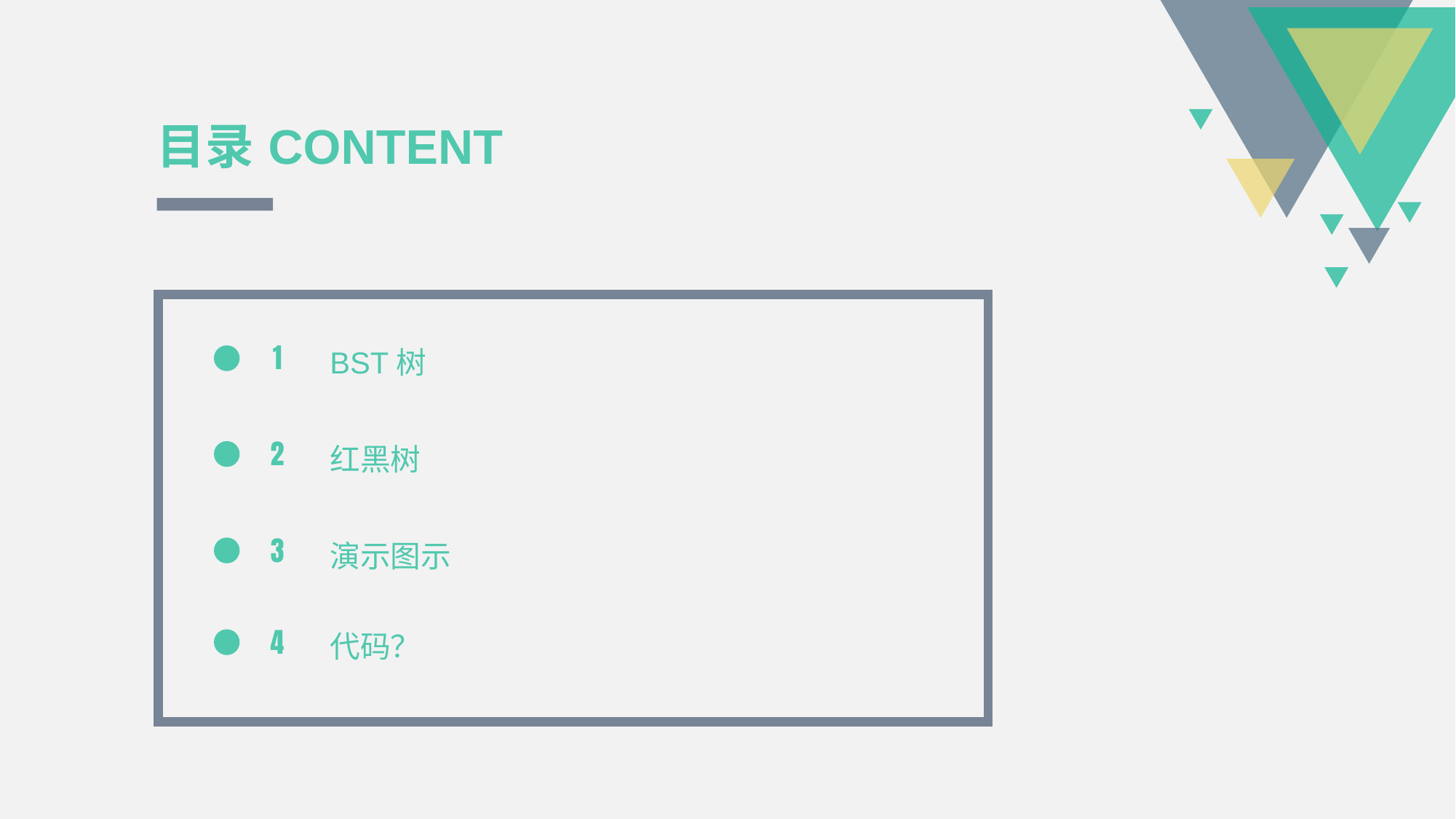

目录CONTENT

BST树
1

红黑树
2

演示图示
3

代码？
4